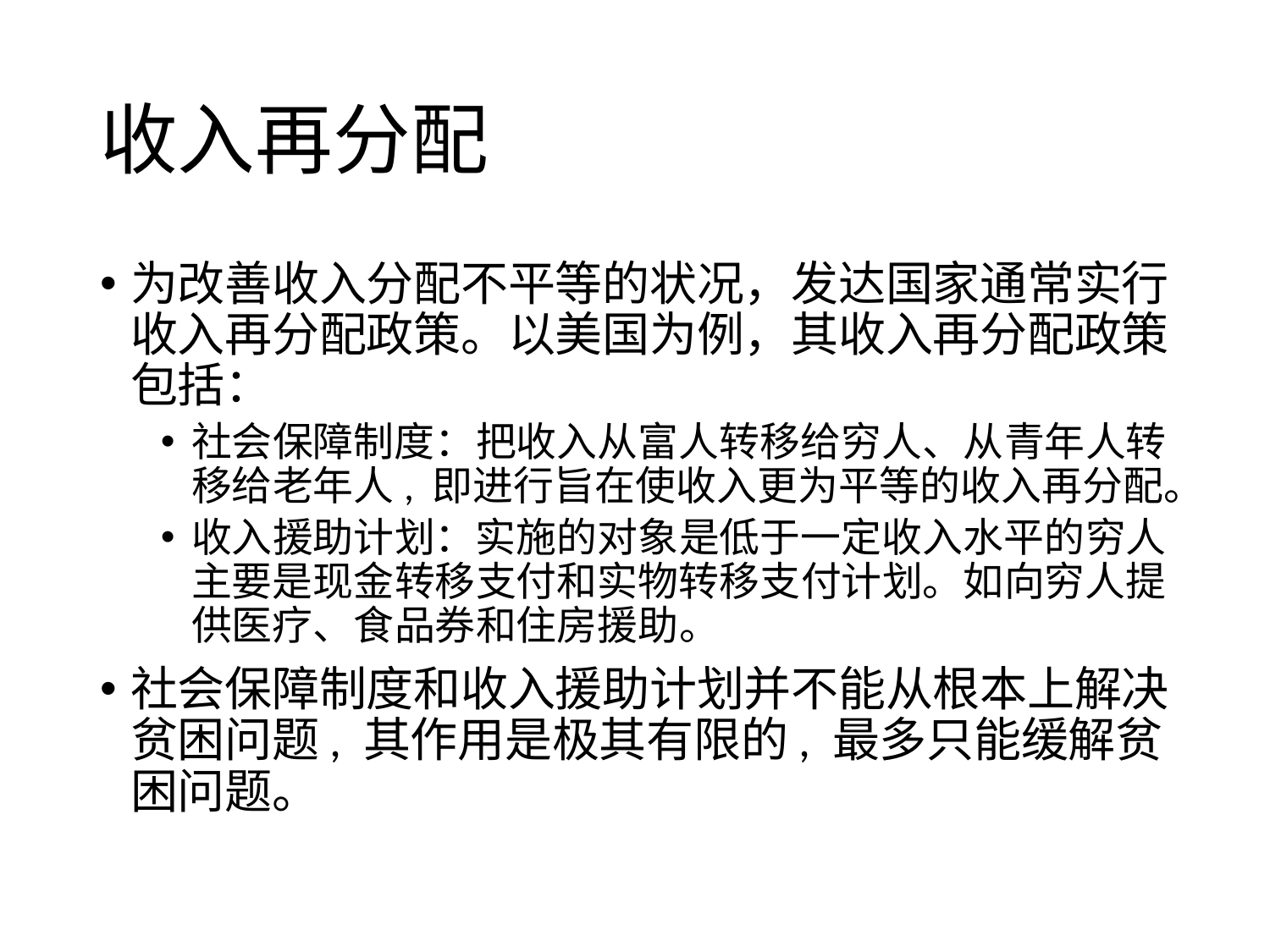

# 收入再分配
为改善收入分配不平等的状况，发达国家通常实行收入再分配政策。以美国为例，其收入再分配政策包括：
社会保障制度：把收入从富人转移给穷人、从青年人转移给老年人, 即进行旨在使收入更为平等的收入再分配。
收入援助计划：实施的对象是低于一定收入水平的穷人主要是现金转移支付和实物转移支付计划。如向穷人提供医疗、食品券和住房援助。
社会保障制度和收入援助计划并不能从根本上解决贫困问题, 其作用是极其有限的, 最多只能缓解贫困问题。